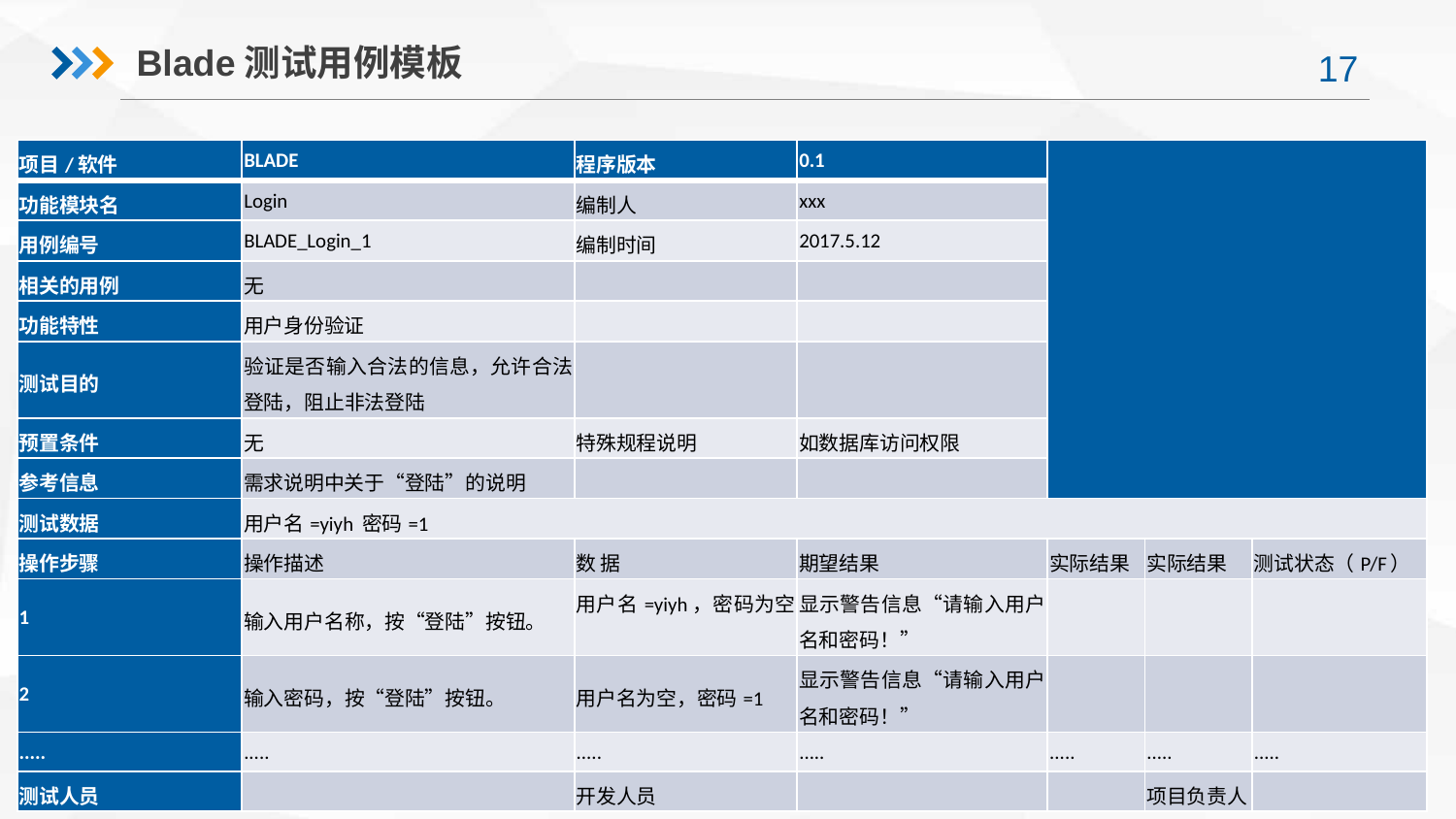

Blade测试用例模板
| 项目/软件 | BLADE | 程序版本 | 0.1 |  |  |  |
| --- | --- | --- | --- | --- | --- | --- |
| 功能模块名 | Login | 编制人 | xxx |  |  |  |
| 用例编号 | BLADE\_Login\_1 | 编制时间 | 2017.5.12 |  |  |  |
| 相关的用例 | 无 |  |  |  |  |  |
| 功能特性 | 用户身份验证 |  |  |  |  |  |
| 测试目的 | 验证是否输入合法的信息，允许合法登陆，阻止非法登陆 |  |  |  |  |  |
| 预置条件 | 无 | 特殊规程说明 | 如数据库访问权限 |  |  |  |
| 参考信息 | 需求说明中关于“登陆”的说明 |  |  |  |  |  |
| 测试数据 | 用户名=yiyh 密码=1 |  |  |  |  |  |
| 操作步骤 | 操作描述 | 数 据 | 期望结果 | 实际结果 | 实际结果 | 测试状态（P/F） |
| 1 | 输入用户名称，按“登陆”按钮。 | 用户名=yiyh，密码为空 | 显示警告信息“请输入用户名和密码！” |  |  |  |
| 2 | 输入密码，按“登陆”按钮。 | 用户名为空，密码=1 | 显示警告信息“请输入用户名和密码！” |  |  |  |
| ..... | ..... | ..... | ..... | ..... | ..... | ..... |
| 测试人员 |  | 开发人员 |  |  | 项目负责人 |  |